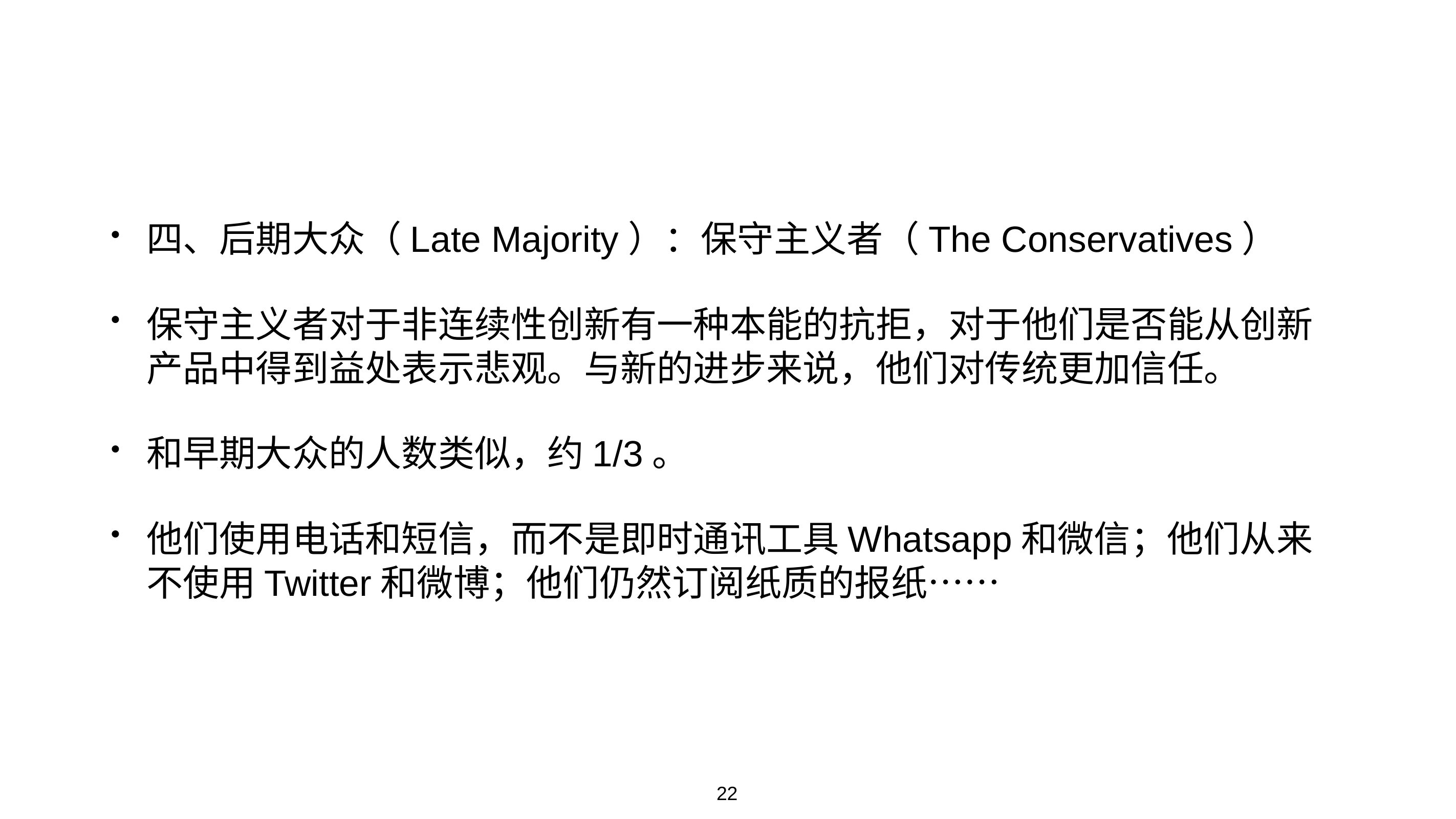

四、后期大众（Late Majority）：保守主义者（The Conservatives）
保守主义者对于非连续性创新有一种本能的抗拒，对于他们是否能从创新产品中得到益处表示悲观。与新的进步来说，他们对传统更加信任。
和早期大众的人数类似，约1/3。
他们使用电话和短信，而不是即时通讯工具Whatsapp和微信；他们从来不使用Twitter和微博；他们仍然订阅纸质的报纸……
22